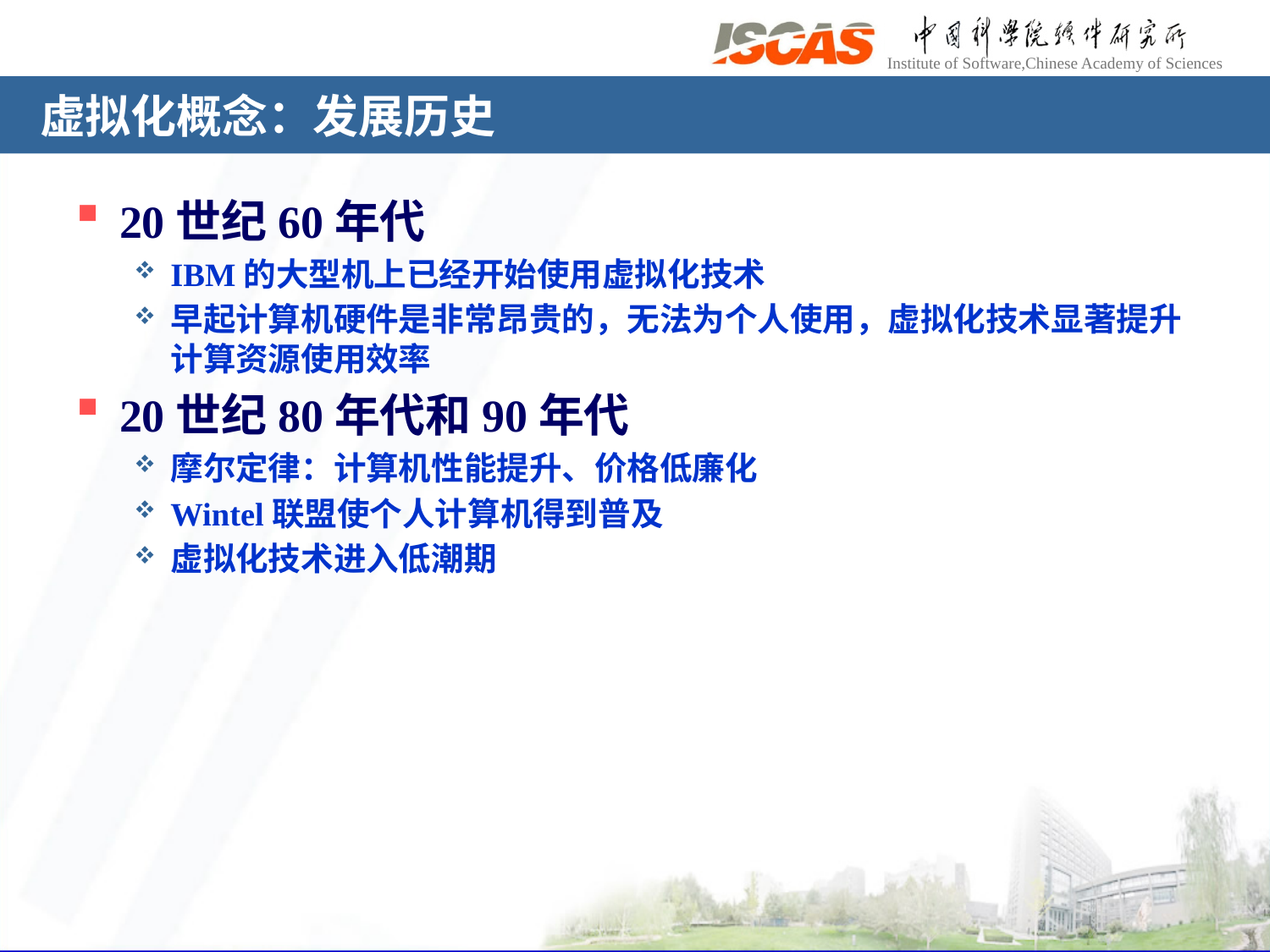

# 虚拟化概念：发展历史
20世纪60年代
IBM的大型机上已经开始使用虚拟化技术
早起计算机硬件是非常昂贵的，无法为个人使用，虚拟化技术显著提升计算资源使用效率
20世纪80年代和90年代
摩尔定律：计算机性能提升、价格低廉化
Wintel联盟使个人计算机得到普及
虚拟化技术进入低潮期